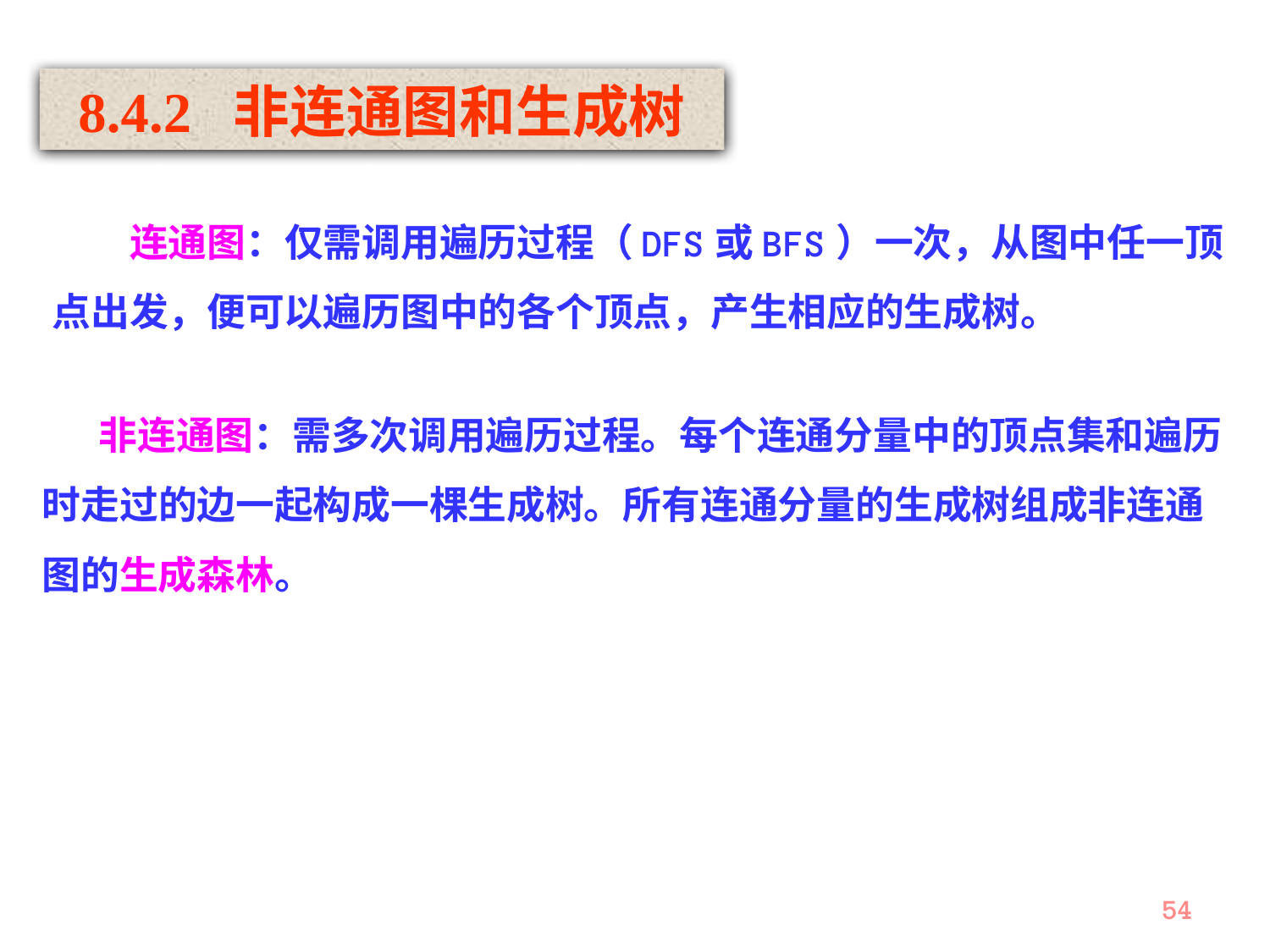

8.4.2  非连通图和生成树
　　连通图：仅需调用遍历过程（DFS或BFS）一次，从图中任一顶点出发，便可以遍历图中的各个顶点，产生相应的生成树。
　  非连通图：需多次调用遍历过程。每个连通分量中的顶点集和遍历时走过的边一起构成一棵生成树。所有连通分量的生成树组成非连通图的生成森林。
54